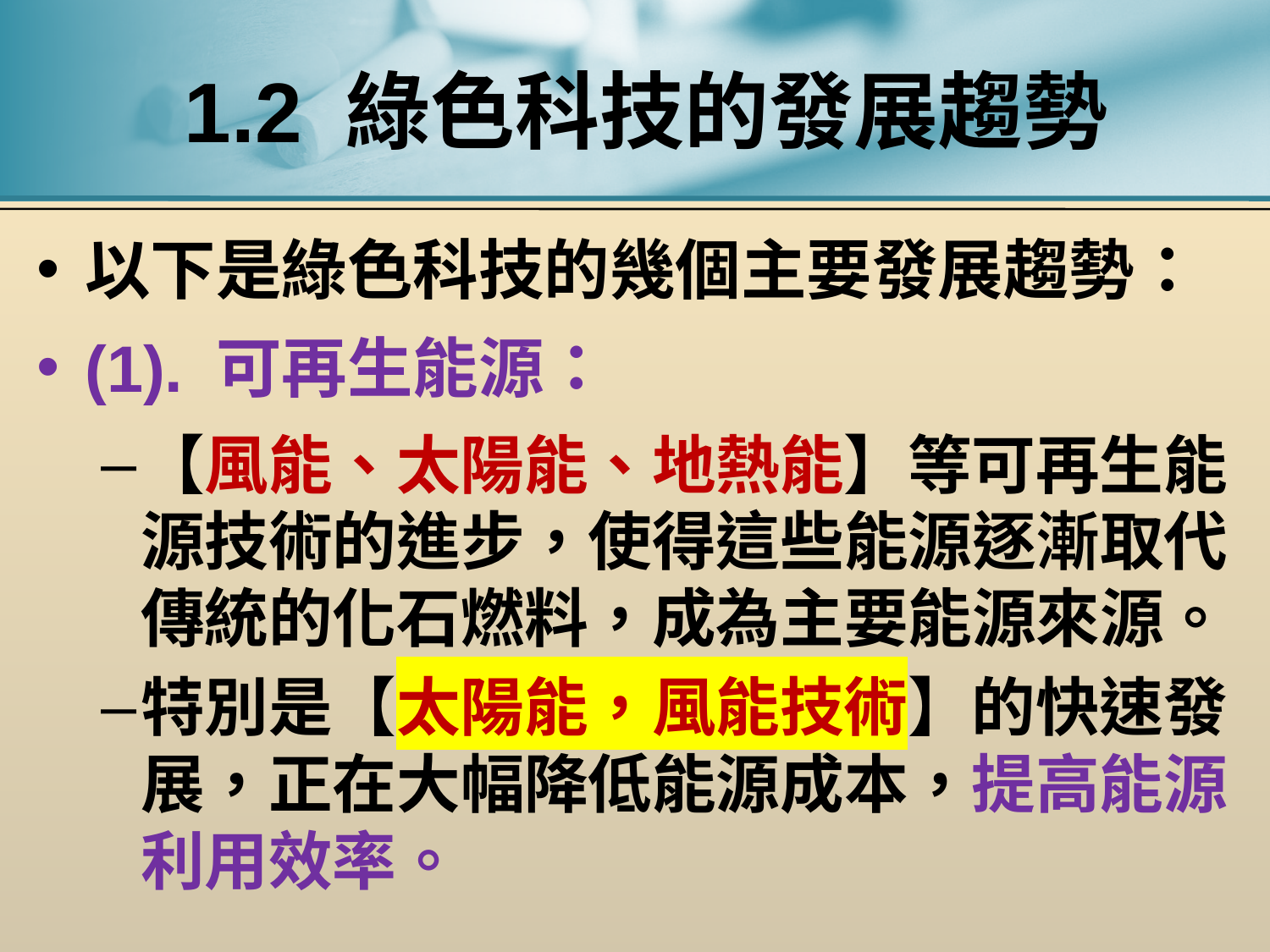

# 1.2 綠色科技的發展趨勢
以下是綠色科技的幾個主要發展趨勢：
(1). 可再生能源：
【風能、太陽能、地熱能】等可再生能源技術的進步，使得這些能源逐漸取代傳統的化石燃料，成為主要能源來源。
特別是【太陽能，風能技術】的快速發展，正在大幅降低能源成本，提高能源利用效率。